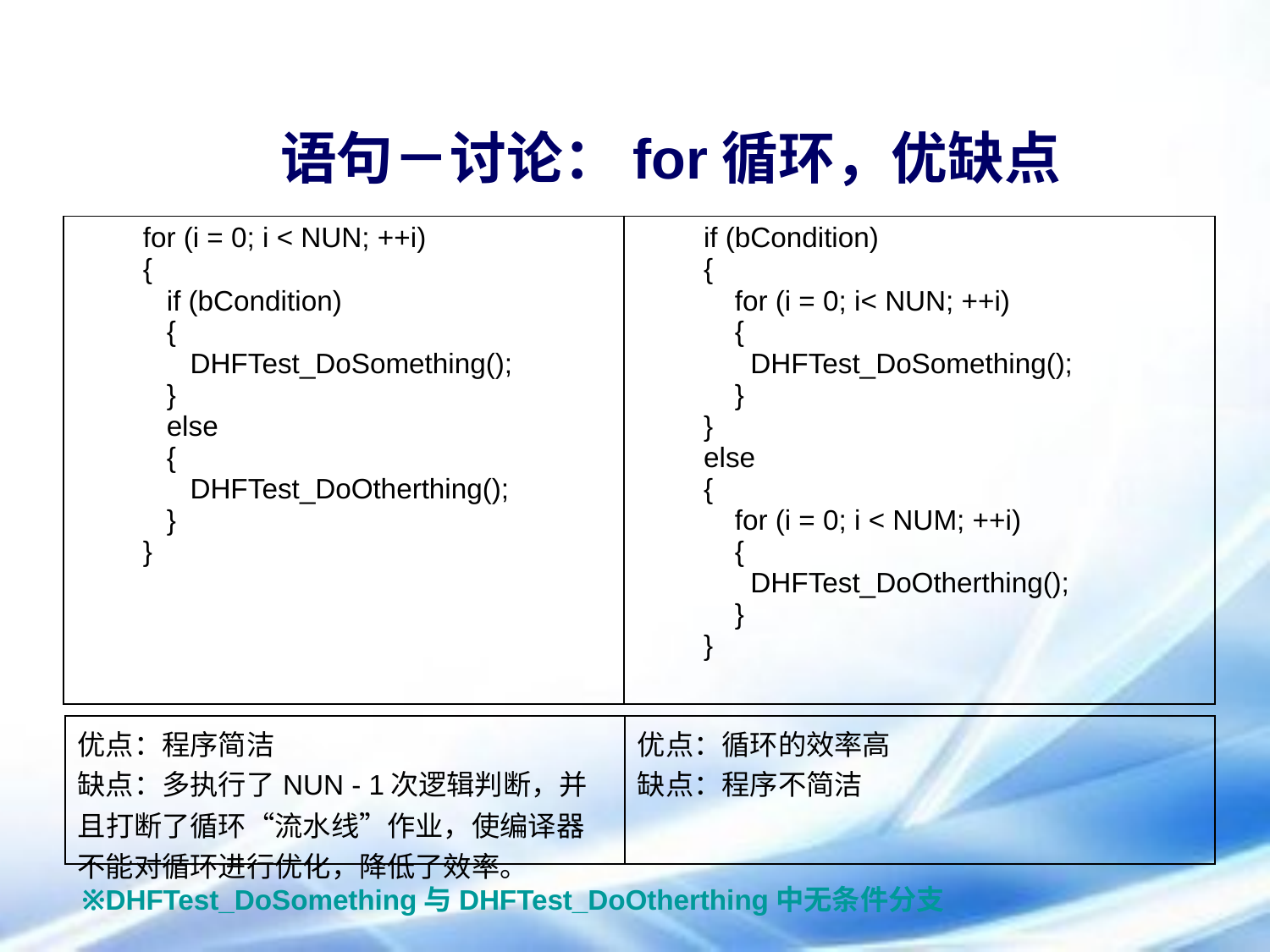

# 语句－讨论：for循环，优缺点
| for (i = 0; i < NUN; ++i) { if (bCondition) { DHFTest\_DoSomething(); } else { DHFTest\_DoOtherthing(); } } | if (bCondition) { for (i = 0; i< NUN; ++i) { DHFTest\_DoSomething(); } } else { for (i = 0; i < NUM; ++i) { DHFTest\_DoOtherthing(); } } |
| --- | --- |
| 优点：程序简洁 缺点：多执行了NUN - 1次逻辑判断，并且打断了循环“流水线”作业，使编译器不能对循环进行优化，降低了效率。 | 优点：循环的效率高 缺点：程序不简洁 |
| --- | --- |
※DHFTest_DoSomething与DHFTest_DoOtherthing中无条件分支